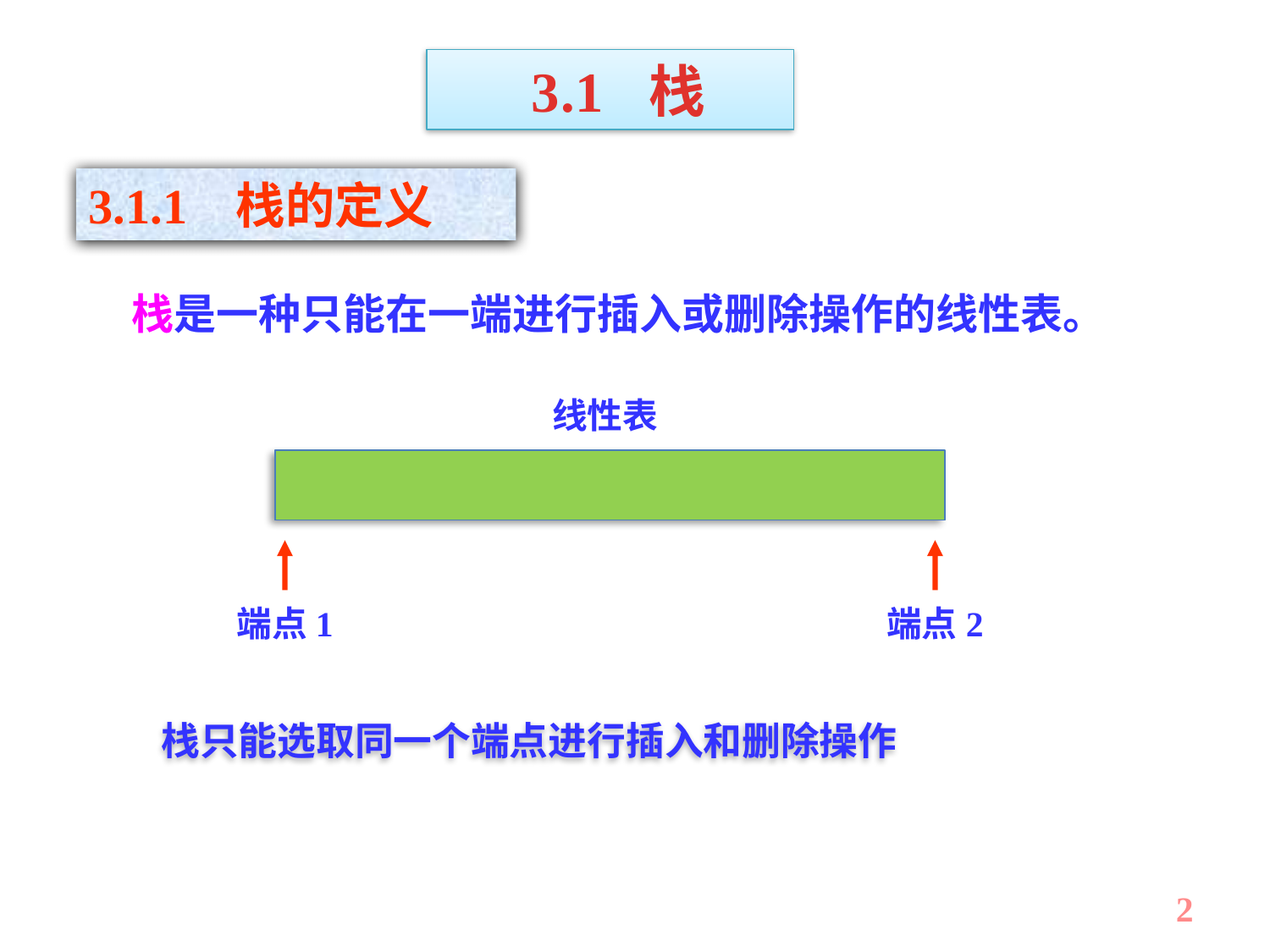

3.1  栈
3.1.1   栈的定义
栈是一种只能在一端进行插入或删除操作的线性表。
线性表

端点1
端点2
栈只能选取同一个端点进行插入和删除操作
2